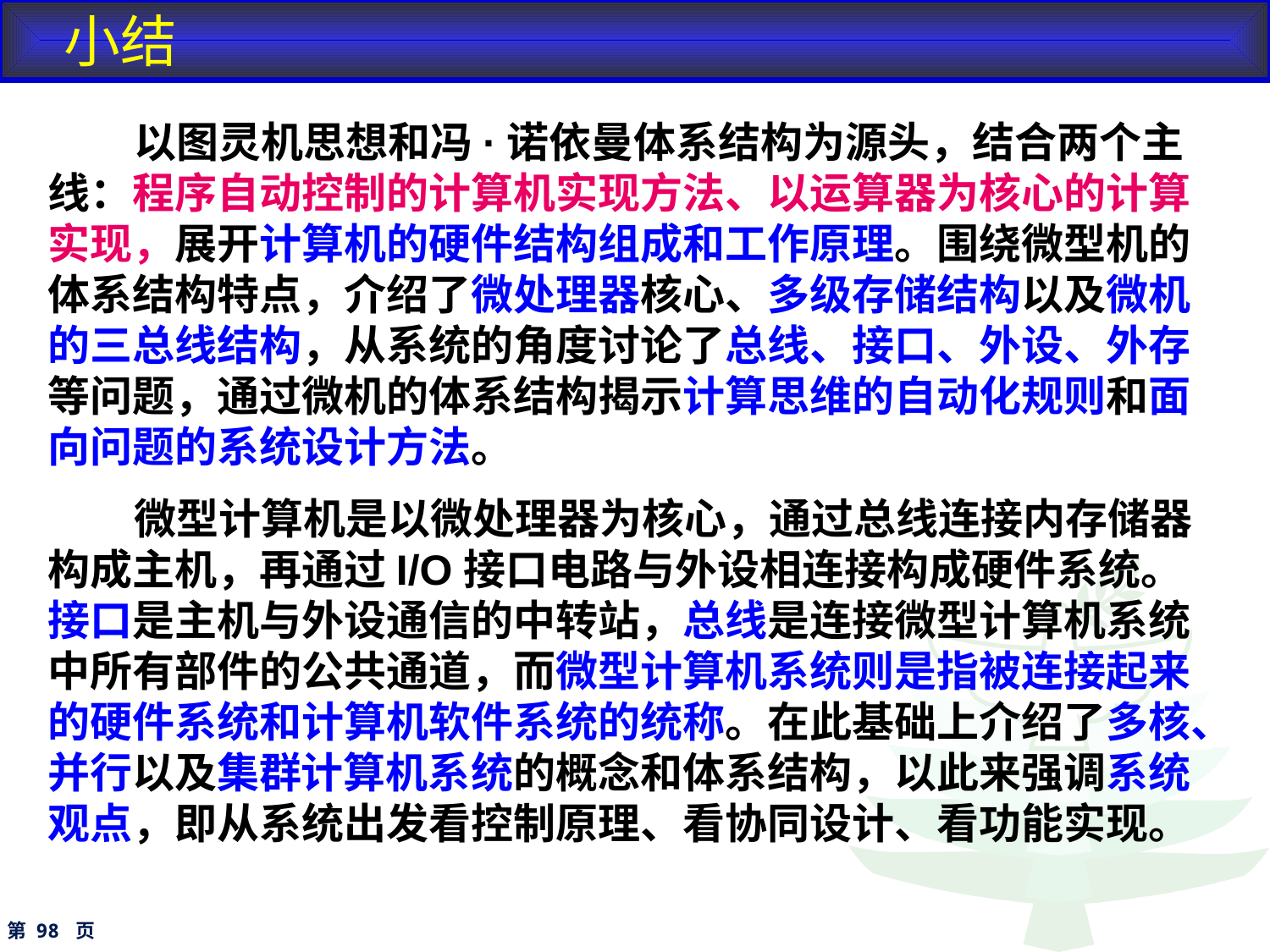

小结

        以图灵机思想和冯·诺依曼体系结构为源头，结合两个主线：程序自动控制的计算机实现方法、以运算器为核心的计算实现，展开计算机的硬件结构组成和工作原理。围绕微型机的体系结构特点，介绍了微处理器核心、多级存储结构以及微机的三总线结构，从系统的角度讨论了总线、接口、外设、外存等问题，通过微机的体系结构揭示计算思维的自动化规则和面向问题的系统设计方法。
        微型计算机是以微处理器为核心，通过总线连接内存储器构成主机，再通过I/O接口电路与外设相连接构成硬件系统。接口是主机与外设通信的中转站，总线是连接微型计算机系统中所有部件的公共通道，而微型计算机系统则是指被连接起来的硬件系统和计算机软件系统的统称。在此基础上介绍了多核、并行以及集群计算机系统的概念和体系结构，以此来强调系统观点，即从系统出发看控制原理、看协同设计、看功能实现。